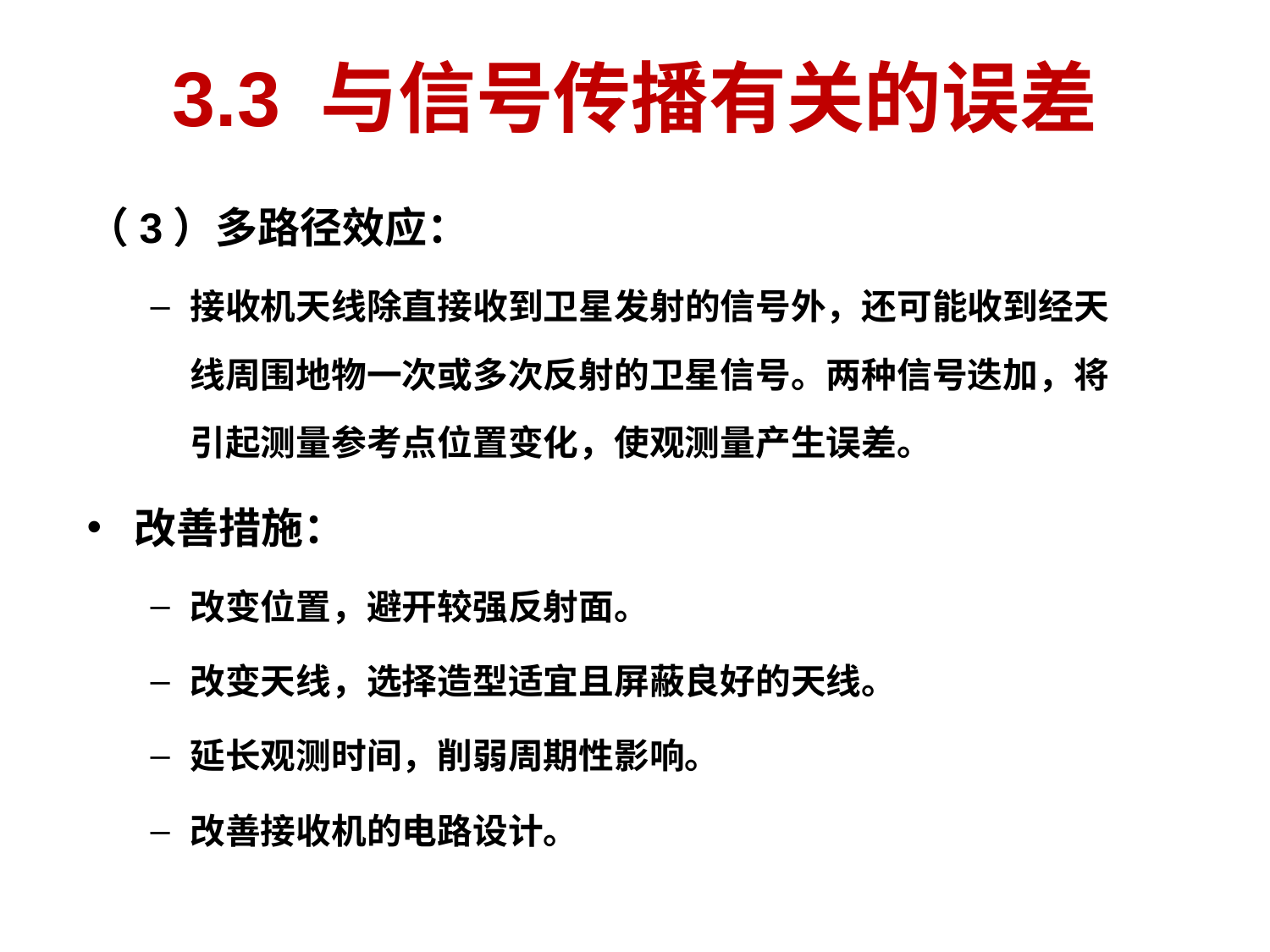

# 3.3 与信号传播有关的误差
（3）多路径效应：
接收机天线除直接收到卫星发射的信号外，还可能收到经天线周围地物一次或多次反射的卫星信号。两种信号迭加，将引起测量参考点位置变化，使观测量产生误差。
改善措施：
改变位置，避开较强反射面。
改变天线，选择造型适宜且屏蔽良好的天线。
延长观测时间，削弱周期性影响。
改善接收机的电路设计。